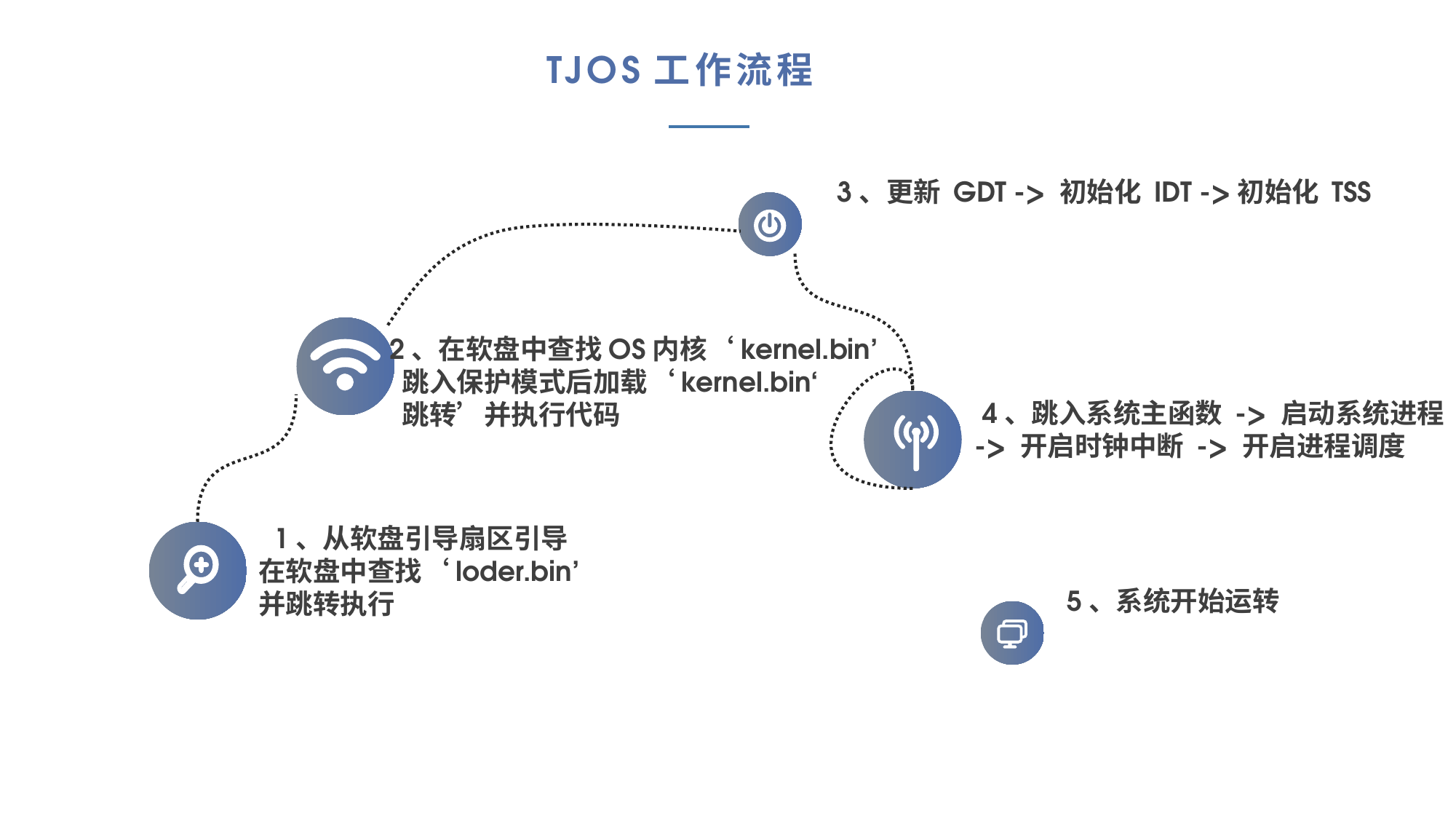

TJOS工作流程
3、更新 GDT -> 初始化 IDT ->初始化 TSS

2、在软盘中查找OS内核‘kernel.bin’
 跳入保护模式后加载‘kernel.bin‘
 跳转’并执行代码

 4、跳入系统主函数 -> 启动系统进程
-> 开启时钟中断 -> 开启进程调度

  1、从软盘引导扇区引导
在软盘中查找‘loder.bin’
并跳转执行

5、系统开始运转